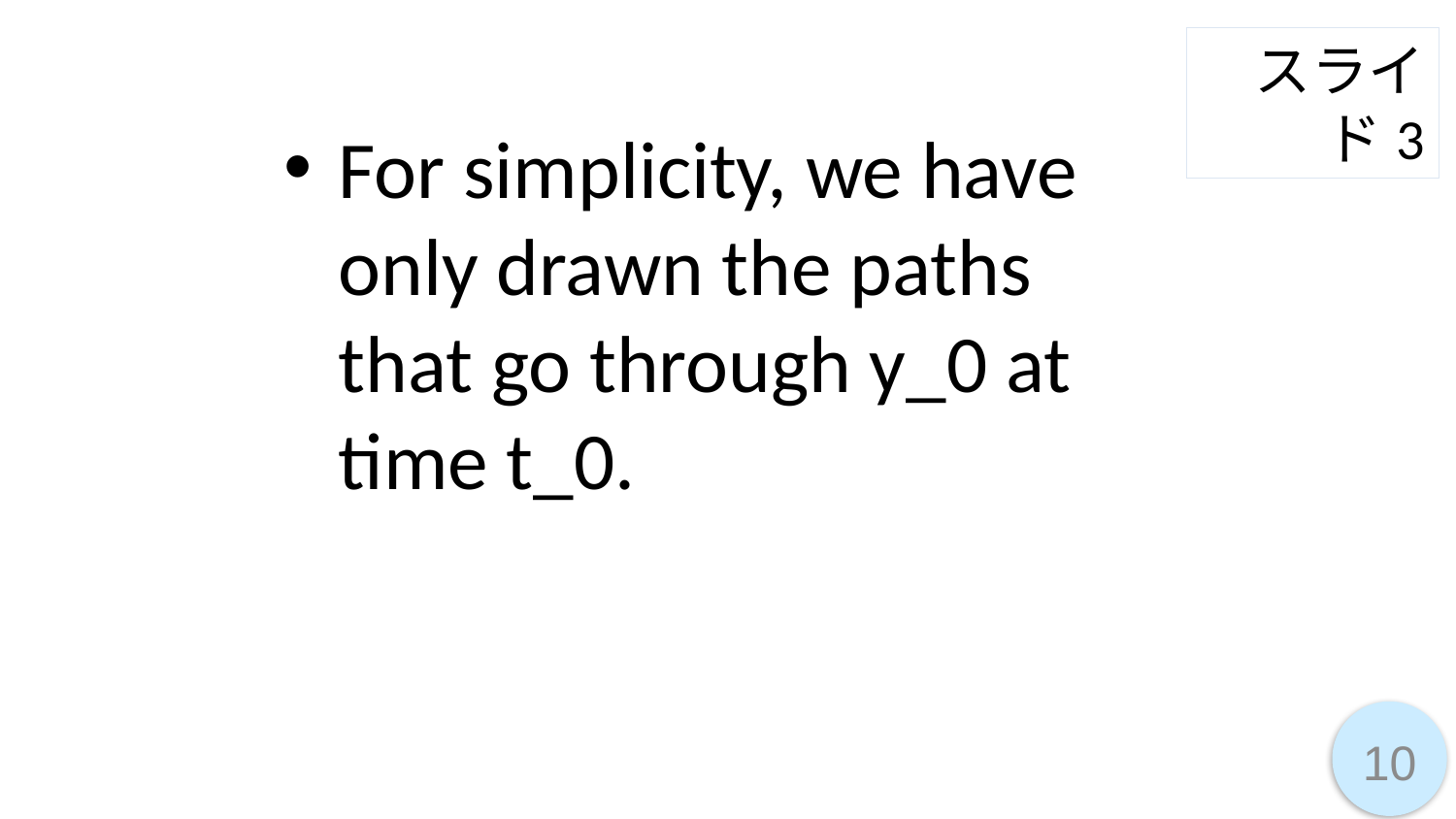

スライド3
For simplicity, we have only drawn the paths that go through y_0 at  time t_0.
10